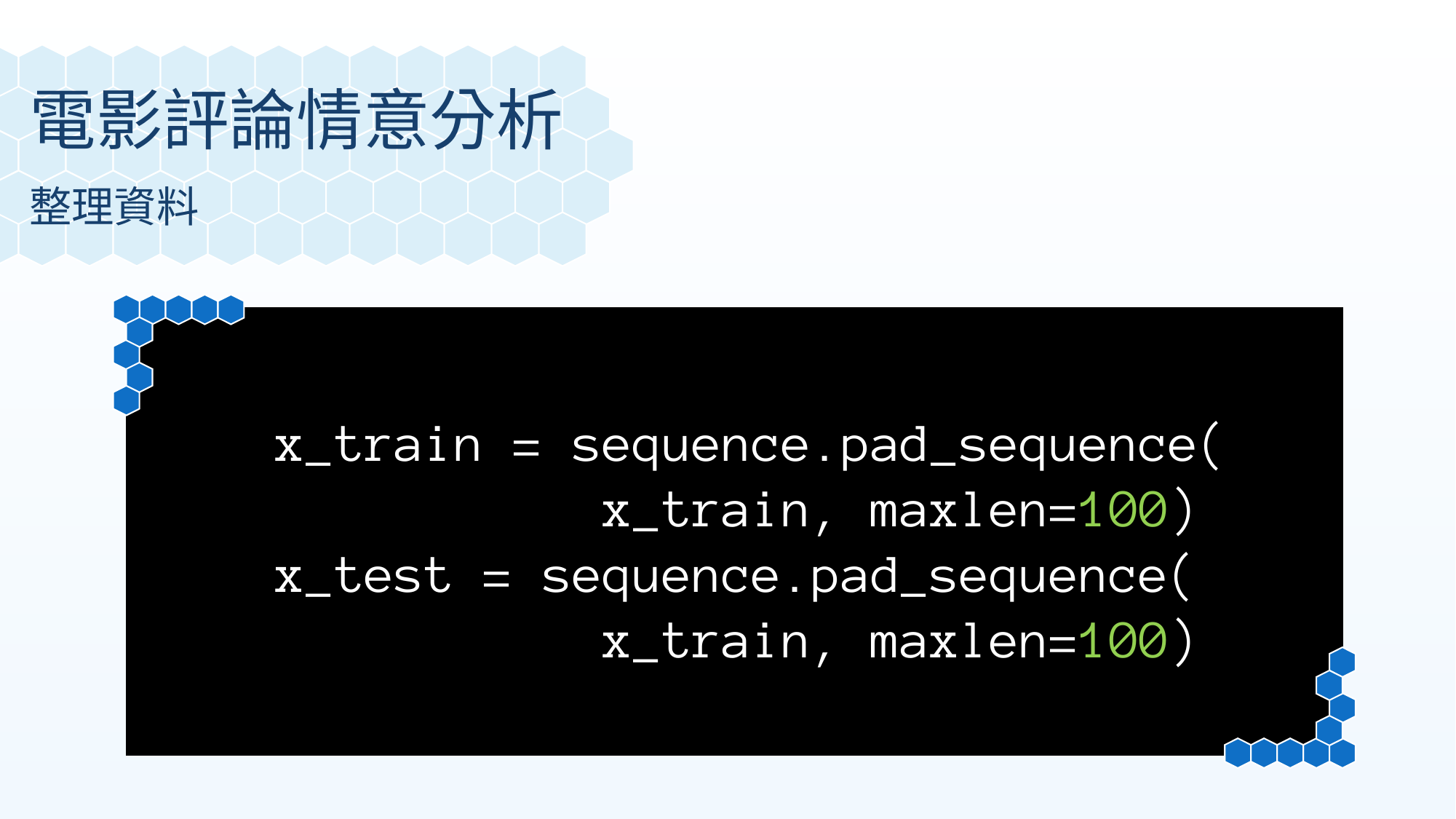

電影評論情意分析
整理資料

x_train = sequence.pad_sequence(
			x_train, maxlen=100)
x_test = sequence.pad_sequence(
			x_train, maxlen=100)